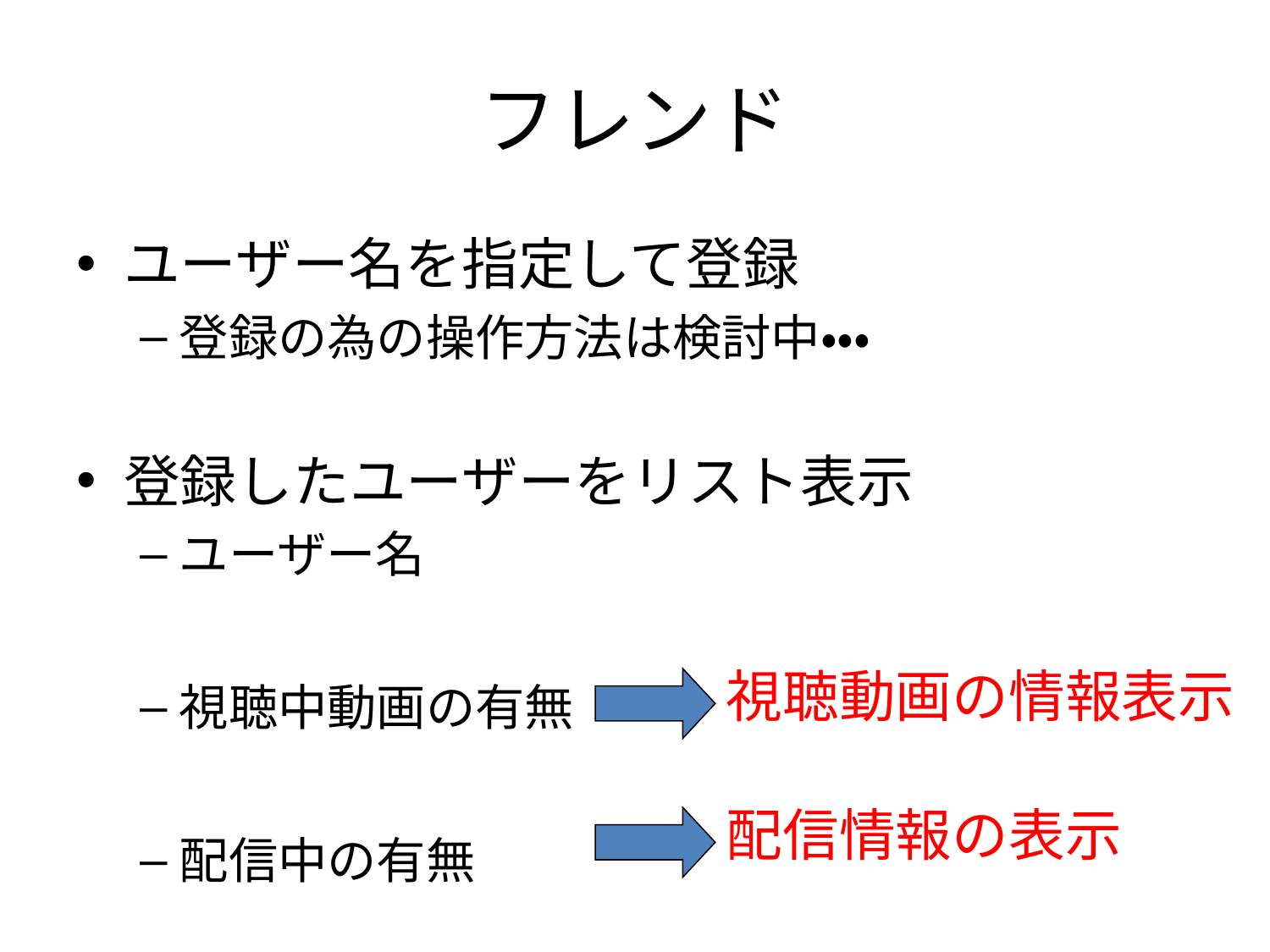

# フレンド
ユーザー名を指定して登録
登録の為の操作方法は検討中・・・

登録したユーザーをリスト表示
ユーザー名

視聴中動画の有無

配信中の有無
視聴動画の情報表示

配信情報の表示